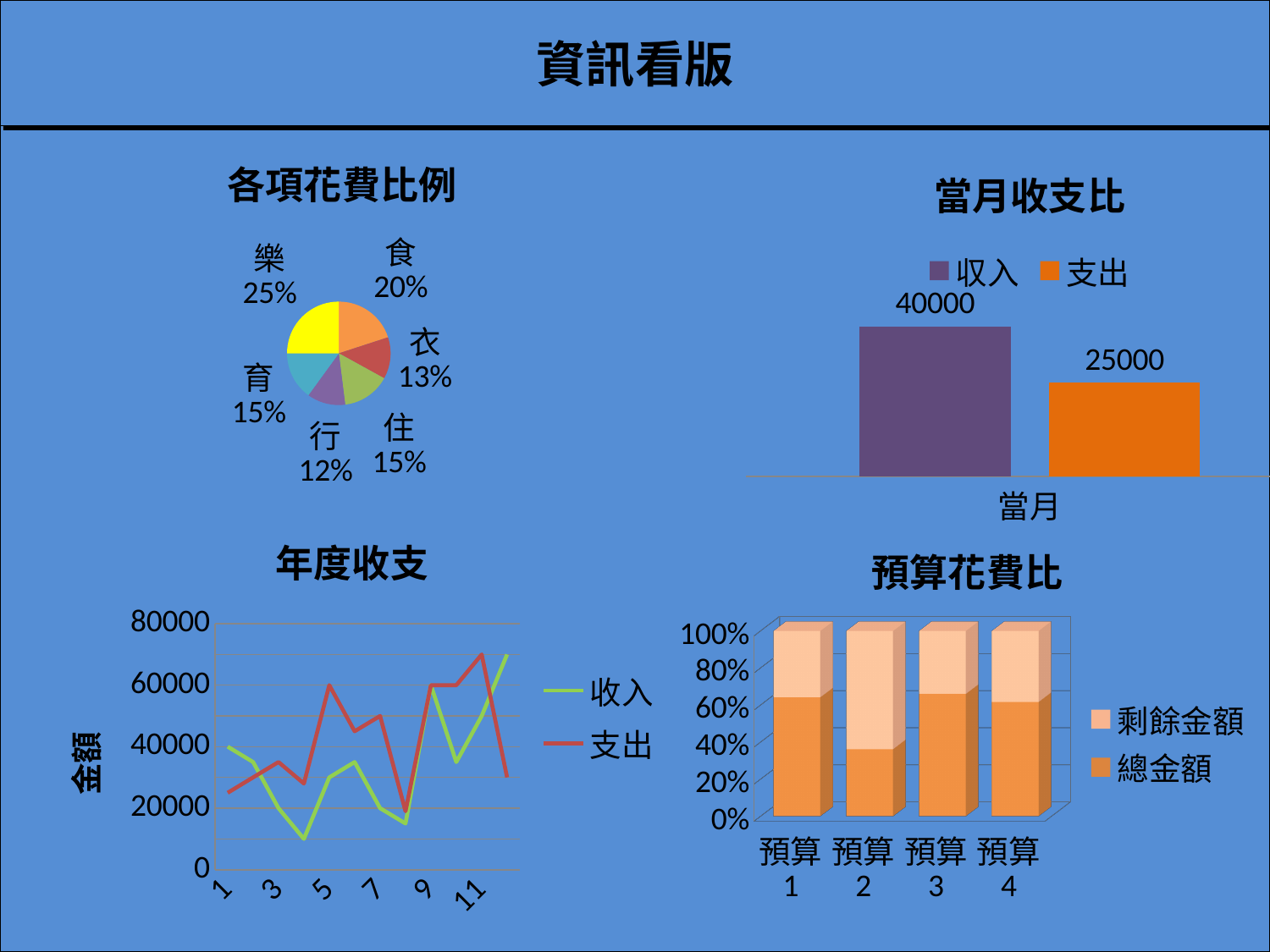

資訊看版
#

### Chart: 各項花費比例

| Category | 銷售 |
|---|---|
| 食 | 20.0 |
| 衣 | 13.0 |
| 住 | 15.0 |
| 行 | 12.0 |
| 育 | 15.0 |
| 樂 | 25.0 |

### Chart: 當月收支比

| Category | 収入 | 支出 |
|---|---|---|
| 當月 | 40000.0 | 25000.0 |

### Chart: 年度收支

| Category | 收入 | 支出 |
|---|---|---|
| 1 | 40000.0 | 25000.0 |
| 2 | 35000.0 | 30000.0 |
| 3 | 20000.0 | 35000.0 |
| 4 | 10000.0 | 28000.0 |
| 5 | 30000.0 | 60000.0 |
| 6 | 35000.0 | 45000.0 |
| 7 | 20000.0 | 50000.0 |
| 8 | 15000.0 | 19000.0 |
| 9 | 60000.0 | 60000.0 |
| 10 | 35000.0 | 60000.0 |
| 11 | 50000.0 | 70000.0 |
| 12 | 70000.0 | 30000.0 |

[unsupported chart]